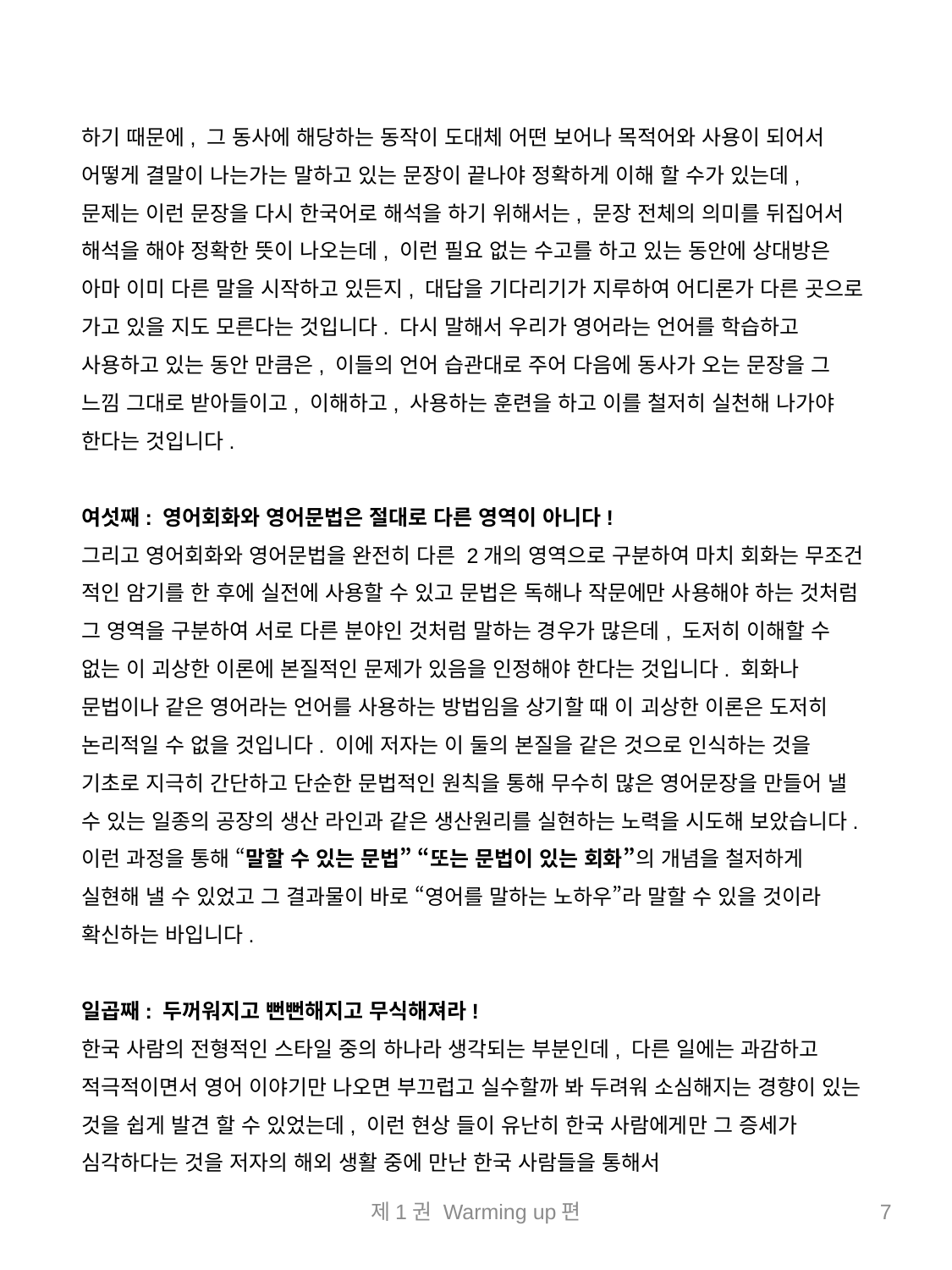

하기 때문에, 그 동사에 해당하는 동작이 도대체 어떤 보어나 목적어와 사용이 되어서 어떻게 결말이 나는가는 말하고 있는 문장이 끝나야 정확하게 이해 할 수가 있는데, 문제는 이런 문장을 다시 한국어로 해석을 하기 위해서는, 문장 전체의 의미를 뒤집어서 해석을 해야 정확한 뜻이 나오는데, 이런 필요 없는 수고를 하고 있는 동안에 상대방은 아마 이미 다른 말을 시작하고 있든지, 대답을 기다리기가 지루하여 어디론가 다른 곳으로 가고 있을 지도 모른다는 것입니다. 다시 말해서 우리가 영어라는 언어를 학습하고 사용하고 있는 동안 만큼은, 이들의 언어 습관대로 주어 다음에 동사가 오는 문장을 그 느낌 그대로 받아들이고, 이해하고, 사용하는 훈련을 하고 이를 철저히 실천해 나가야 한다는 것입니다.

여섯째: 영어회화와 영어문법은 절대로 다른 영역이 아니다!
그리고 영어회화와 영어문법을 완전히 다른 2개의 영역으로 구분하여 마치 회화는 무조건 적인 암기를 한 후에 실전에 사용할 수 있고 문법은 독해나 작문에만 사용해야 하는 것처럼 그 영역을 구분하여 서로 다른 분야인 것처럼 말하는 경우가 많은데, 도저히 이해할 수 없는 이 괴상한 이론에 본질적인 문제가 있음을 인정해야 한다는 것입니다. 회화나 문법이나 같은 영어라는 언어를 사용하는 방법임을 상기할 때 이 괴상한 이론은 도저히 논리적일 수 없을 것입니다. 이에 저자는 이 둘의 본질을 같은 것으로 인식하는 것을 기초로 지극히 간단하고 단순한 문법적인 원칙을 통해 무수히 많은 영어문장을 만들어 낼 수 있는 일종의 공장의 생산 라인과 같은 생산원리를 실현하는 노력을 시도해 보았습니다. 이런 과정을 통해 “말할 수 있는 문법” “또는 문법이 있는 회화”의 개념을 철저하게 실현해 낼 수 있었고 그 결과물이 바로 “영어를 말하는 노하우”라 말할 수 있을 것이라 확신하는 바입니다.

일곱째: 두꺼워지고 뻔뻔해지고 무식해져라!
한국 사람의 전형적인 스타일 중의 하나라 생각되는 부분인데, 다른 일에는 과감하고 적극적이면서 영어 이야기만 나오면 부끄럽고 실수할까 봐 두려워 소심해지는 경향이 있는 것을 쉽게 발견 할 수 있었는데, 이런 현상 들이 유난히 한국 사람에게만 그 증세가 심각하다는 것을 저자의 해외 생활 중에 만난 한국 사람들을 통해서

제1권 Warming up편
7